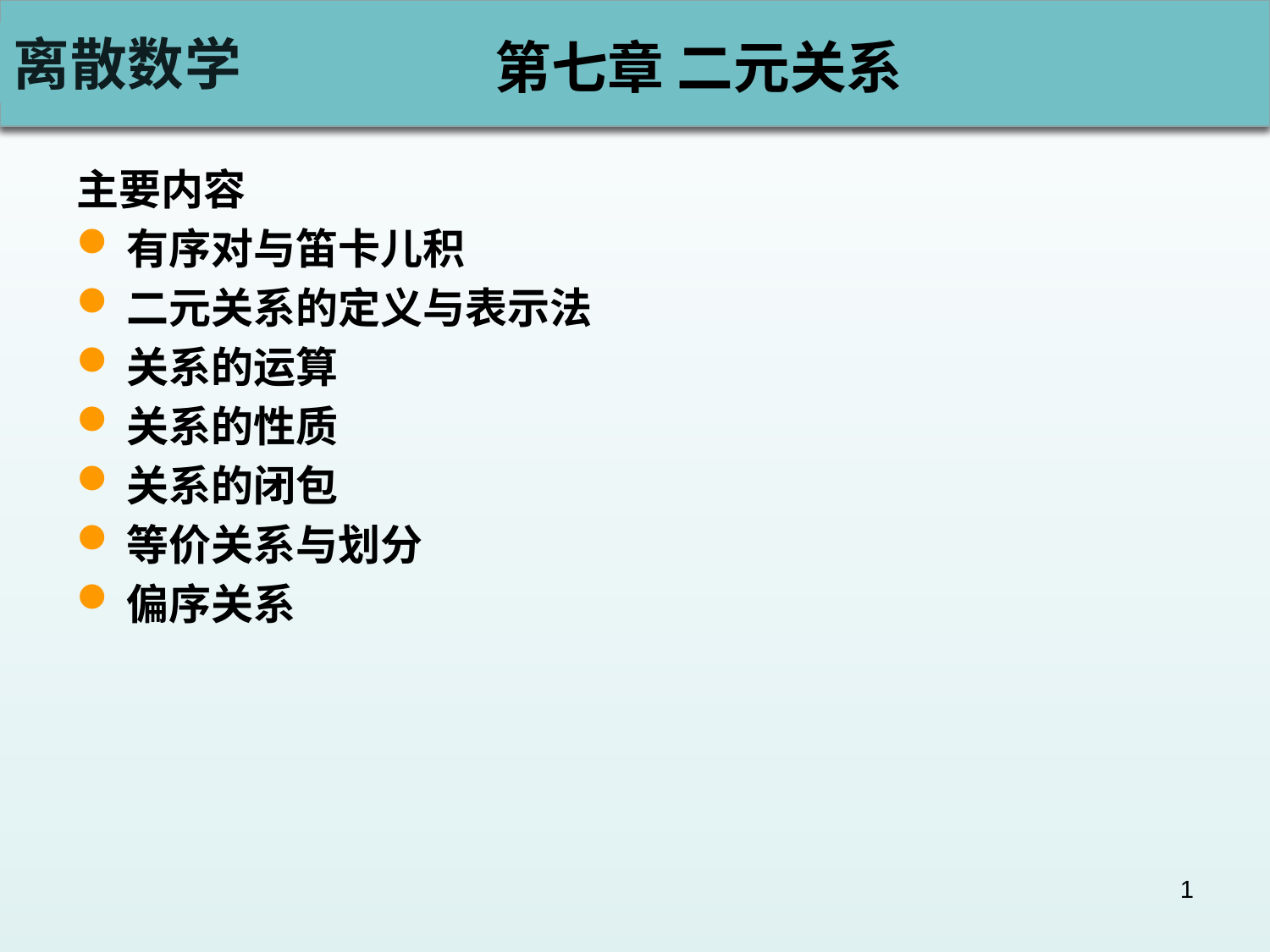

# 第七章 二元关系
主要内容
有序对与笛卡儿积
二元关系的定义与表示法
关系的运算
关系的性质
关系的闭包
等价关系与划分
偏序关系

1